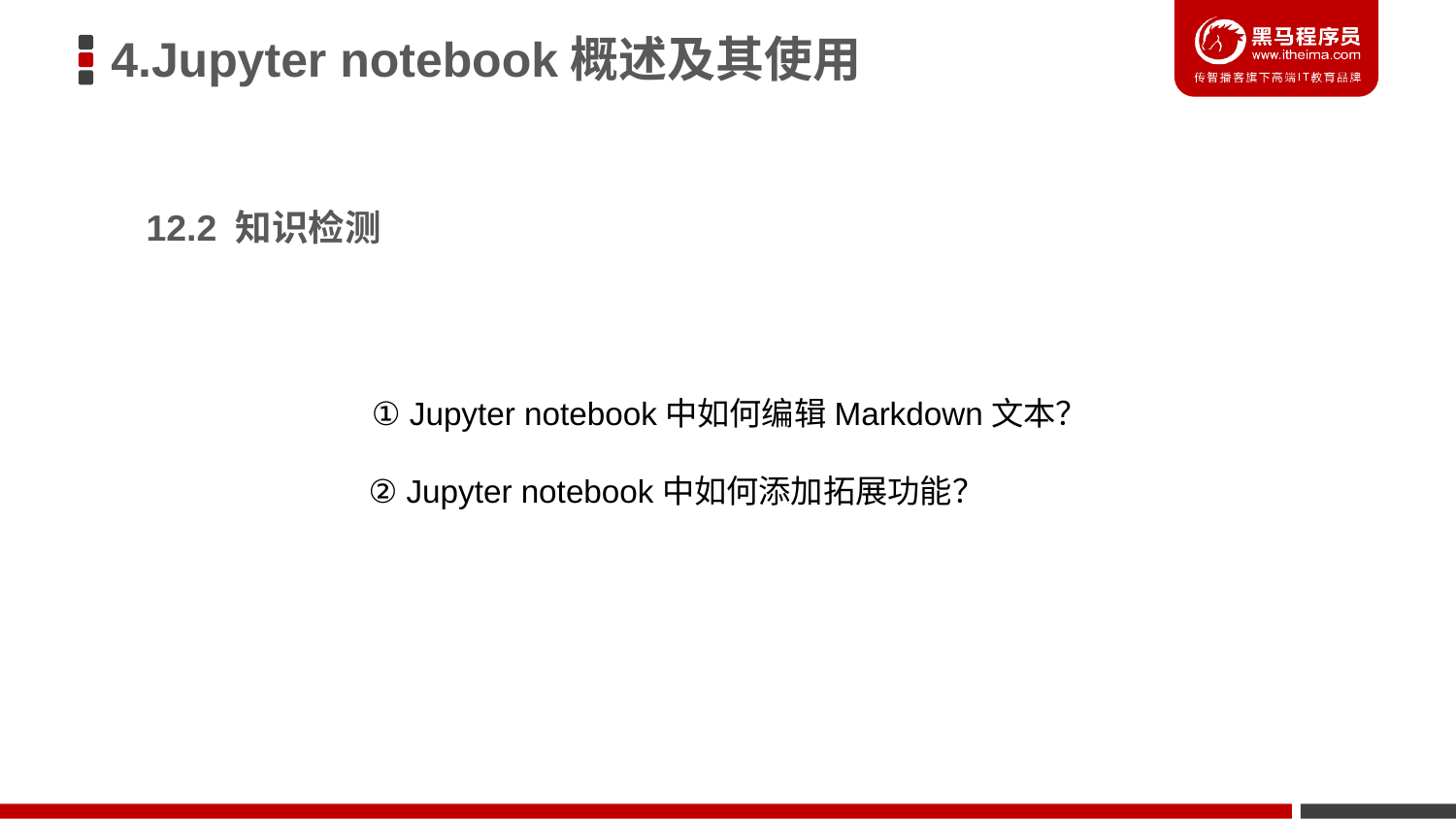

4.Jupyter notebook概述及其使用
12.2 知识检测
      ① Jupyter notebook中如何编辑Markdown文本？

     ② Jupyter notebook中如何添加拓展功能？